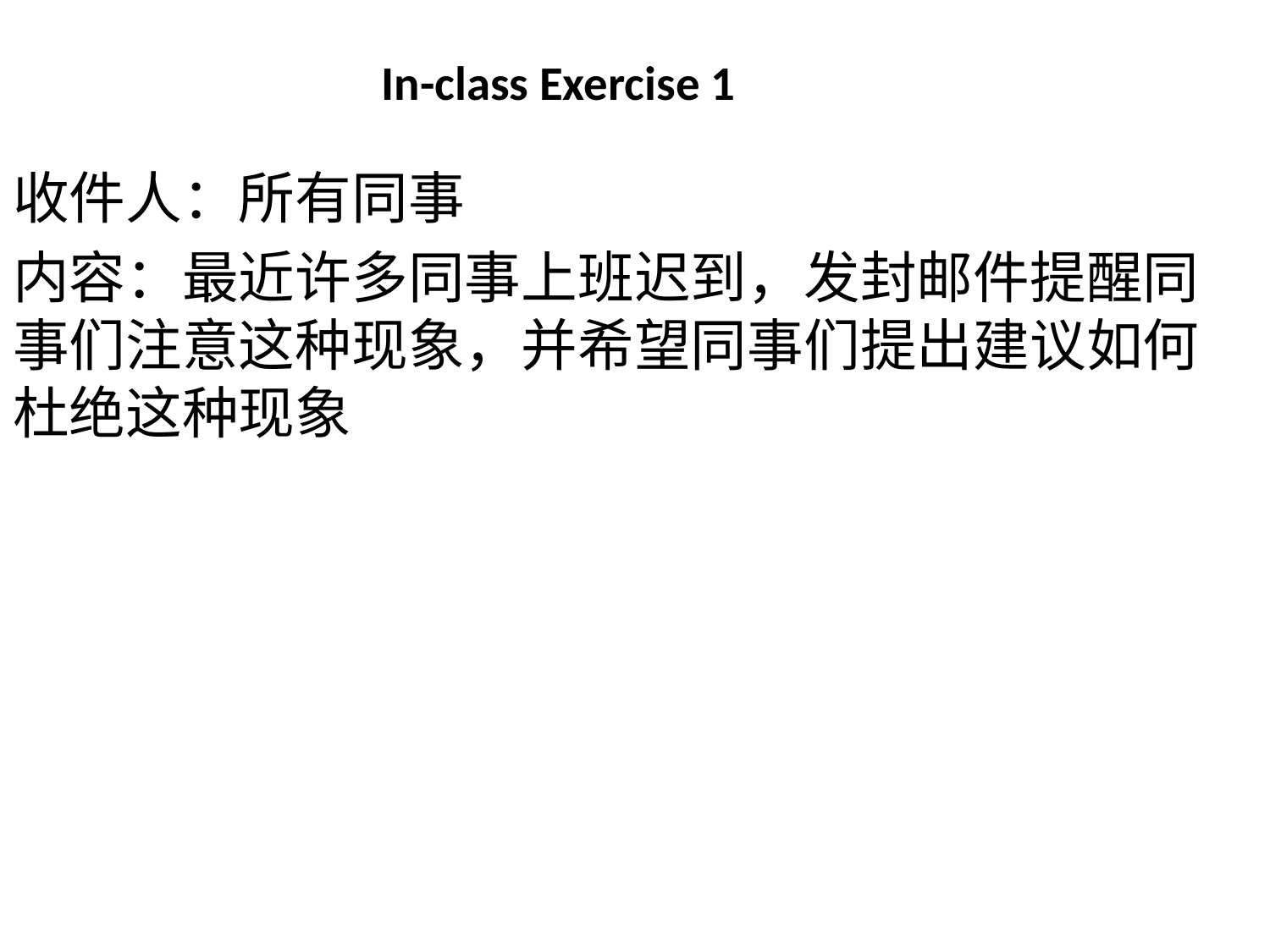

# In-class Exercise 1
收件人：所有同事
内容：最近许多同事上班迟到，发封邮件提醒同事们注意这种现象，并希望同事们提出建议如何杜绝这种现象